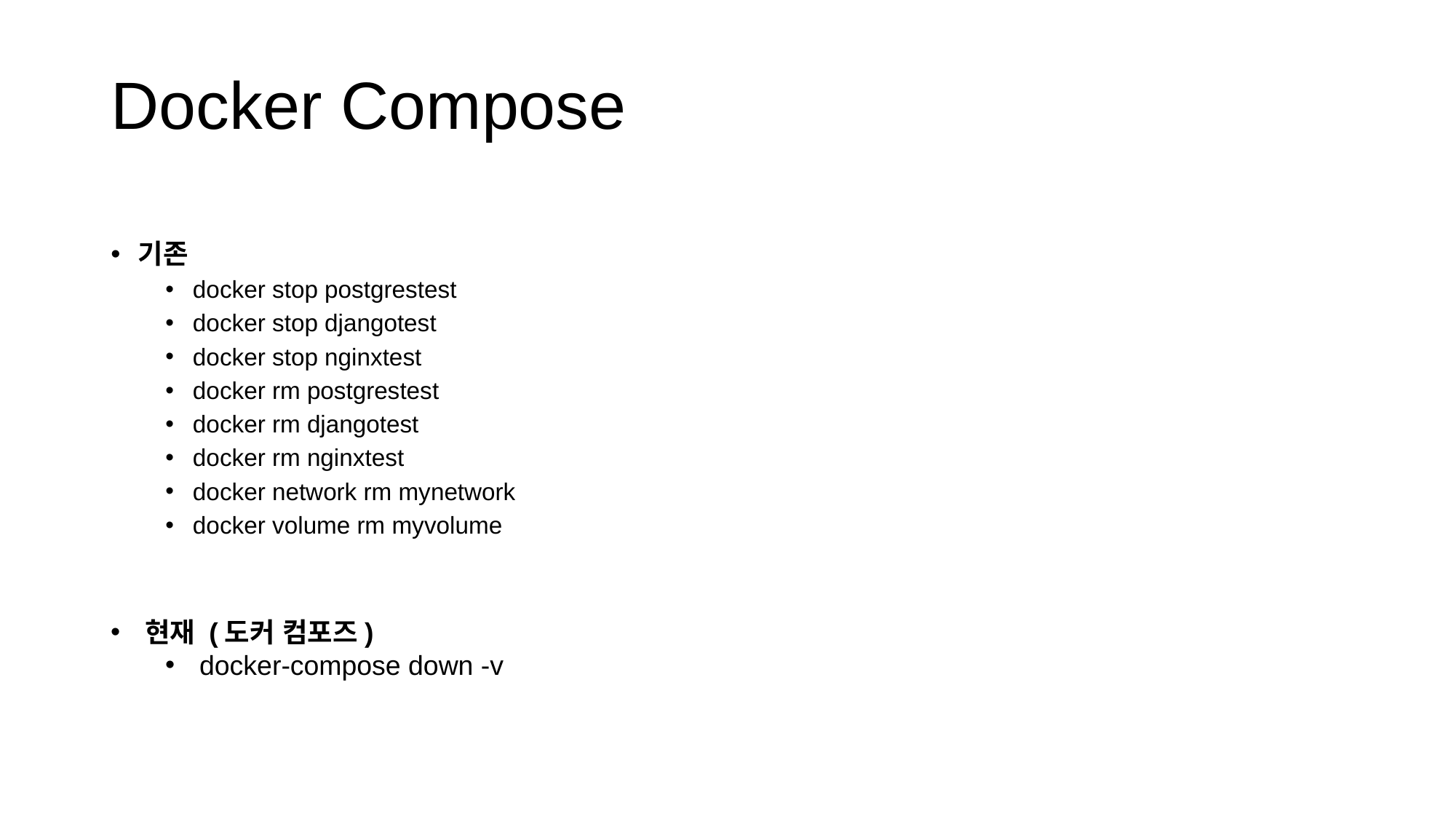

# Docker Compose
기존
docker stop postgrestest
docker stop djangotest
docker stop nginxtest
docker rm postgrestest
docker rm djangotest
docker rm nginxtest
docker network rm mynetwork
docker volume rm myvolume

현재 (도커 컴포즈)
docker-compose down -v